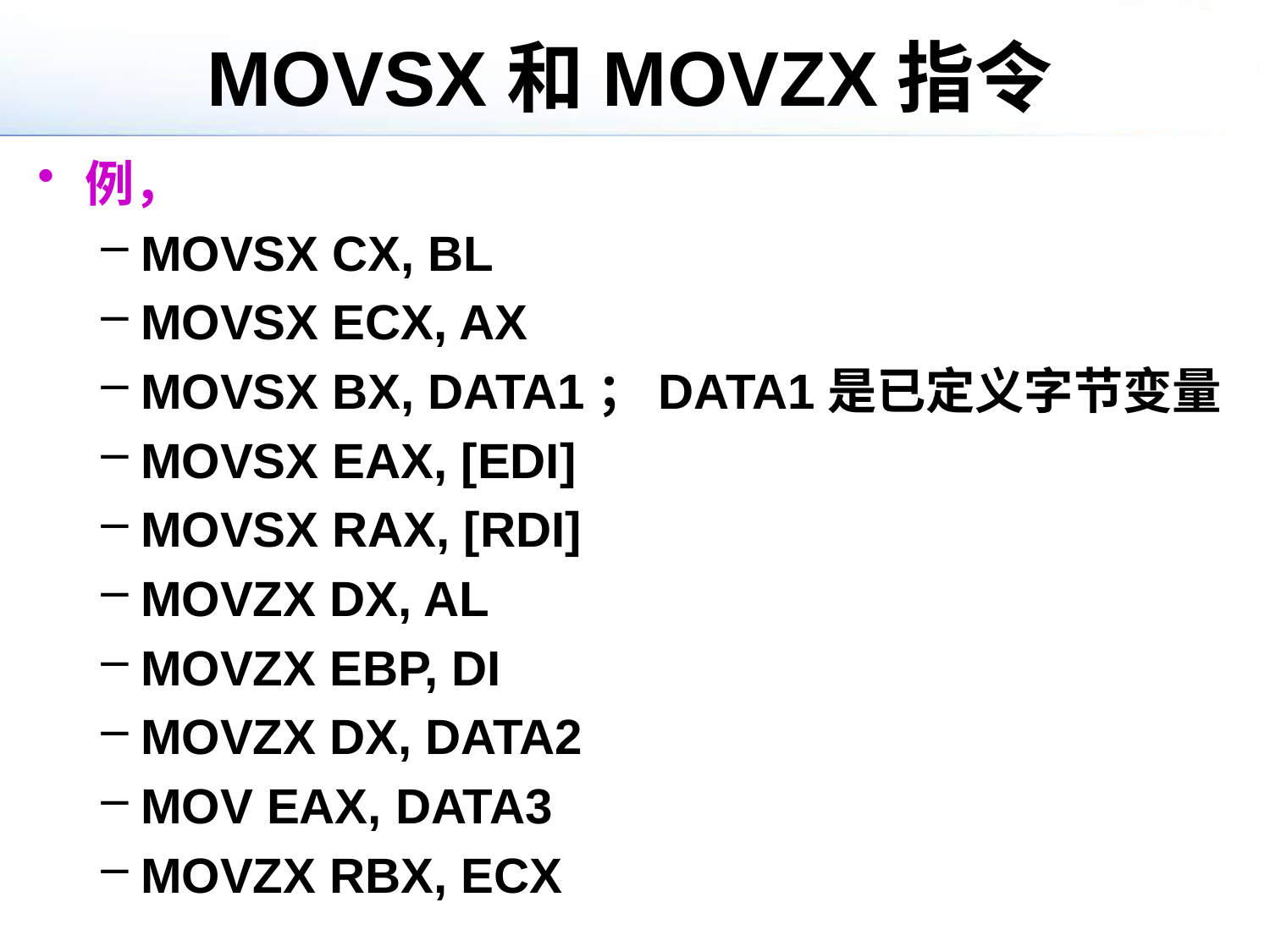

# MOVSX和MOVZX指令
例，
MOVSX CX, BL
MOVSX ECX, AX
MOVSX BX, DATA1；DATA1是已定义字节变量
MOVSX EAX, [EDI]
MOVSX RAX, [RDI]
MOVZX DX, AL
MOVZX EBP, DI
MOVZX DX, DATA2
MOV EAX, DATA3
MOVZX RBX, ECX